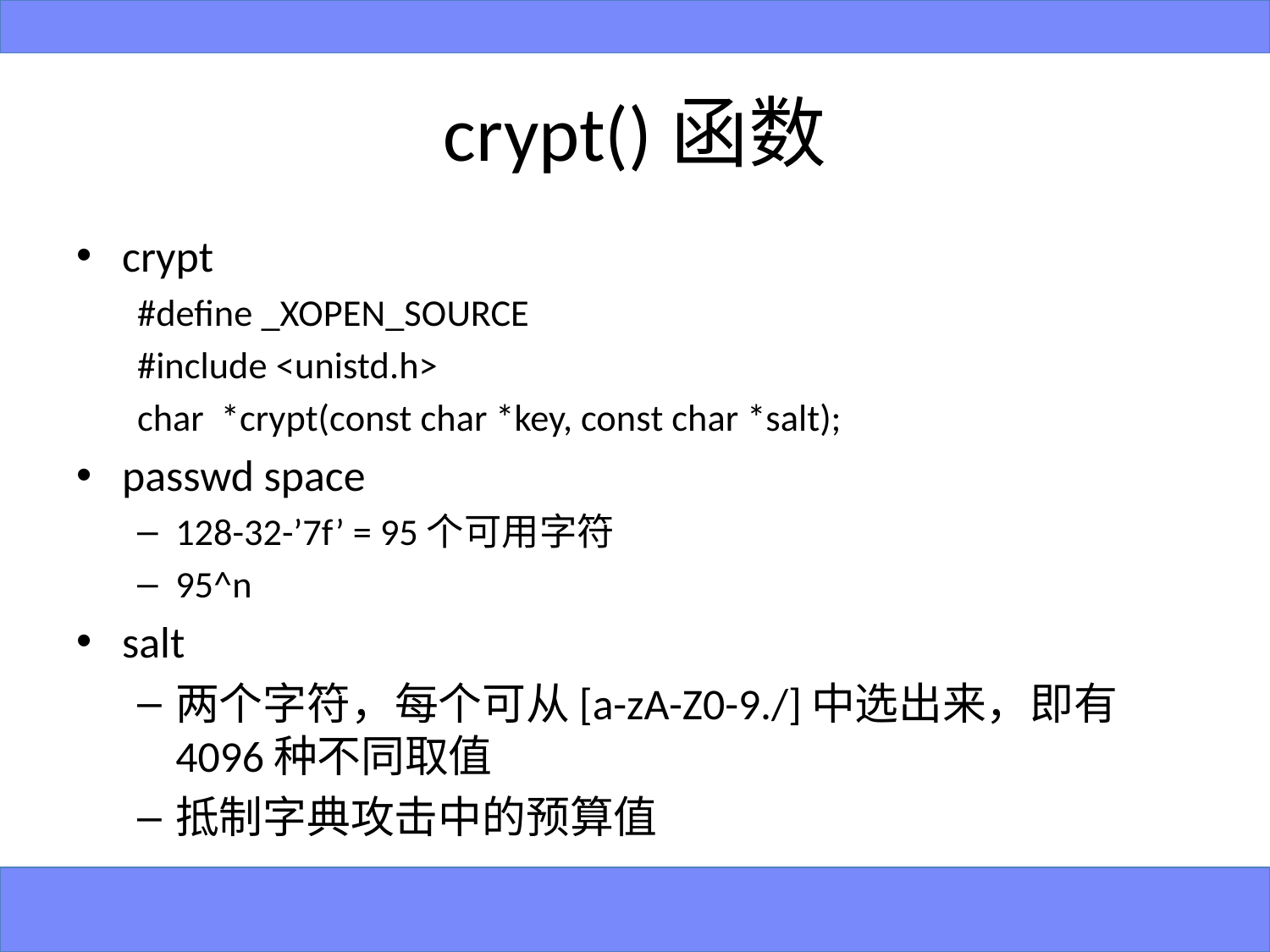

# crypt()函数
crypt
#define _XOPEN_SOURCE
#include <unistd.h>
char  *crypt(const char *key, const char *salt);
passwd space
128-32-’7f’ = 95个可用字符
95^n
salt
两个字符，每个可从[a-zA-Z0-9./]中选出来，即有4096种不同取值
抵制字典攻击中的预算值